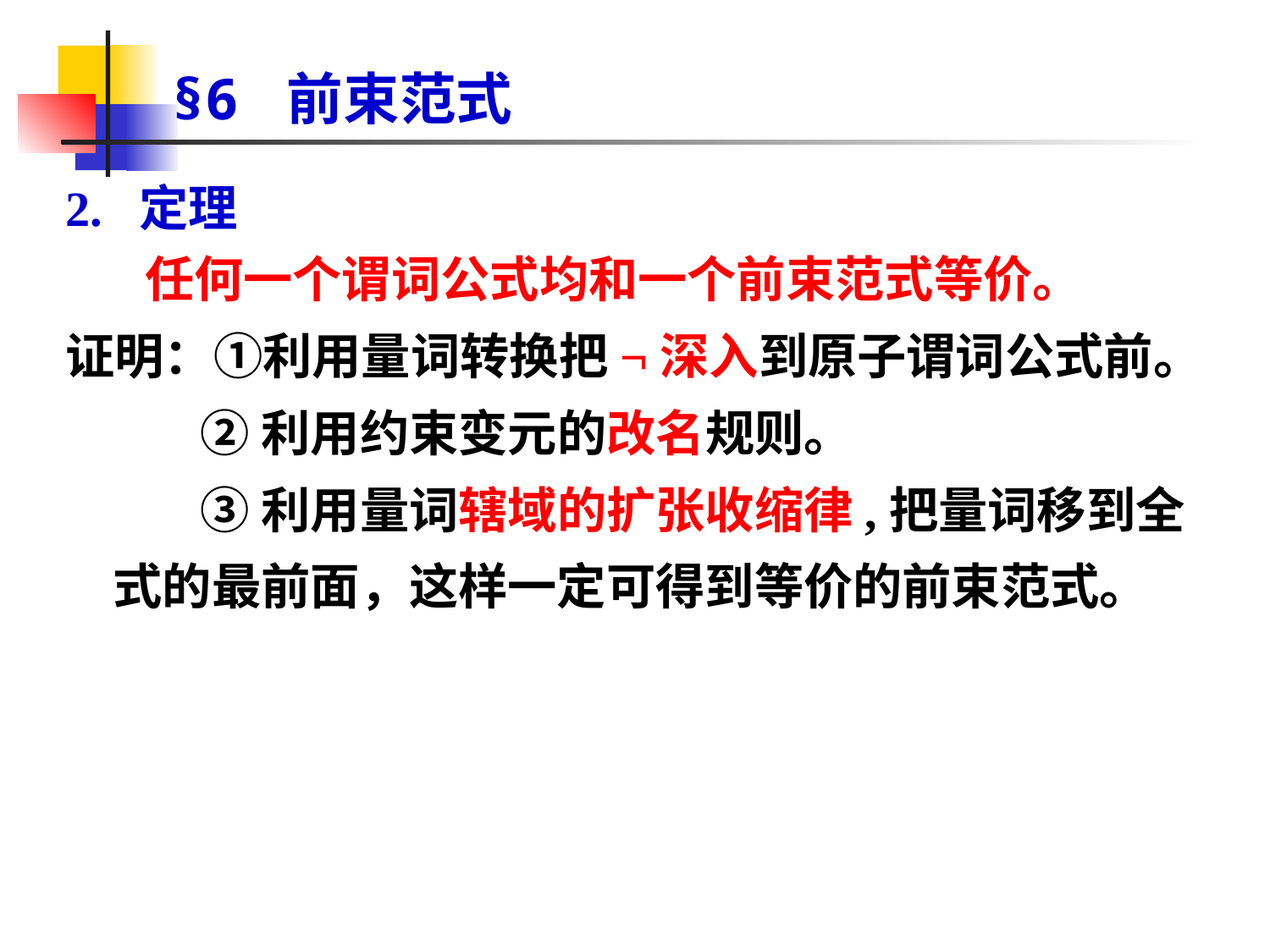

# §6 前束范式
2.  定理
      任何一个谓词公式均和一个前束范式等价。
证明：①利用量词转换把¬深入到原子谓词公式前。
            ②利用约束变元的改名规则。
            ③利用量词辖域的扩张收缩律,把量词移到全式的最前面，这样一定可得到等价的前束范式。
78